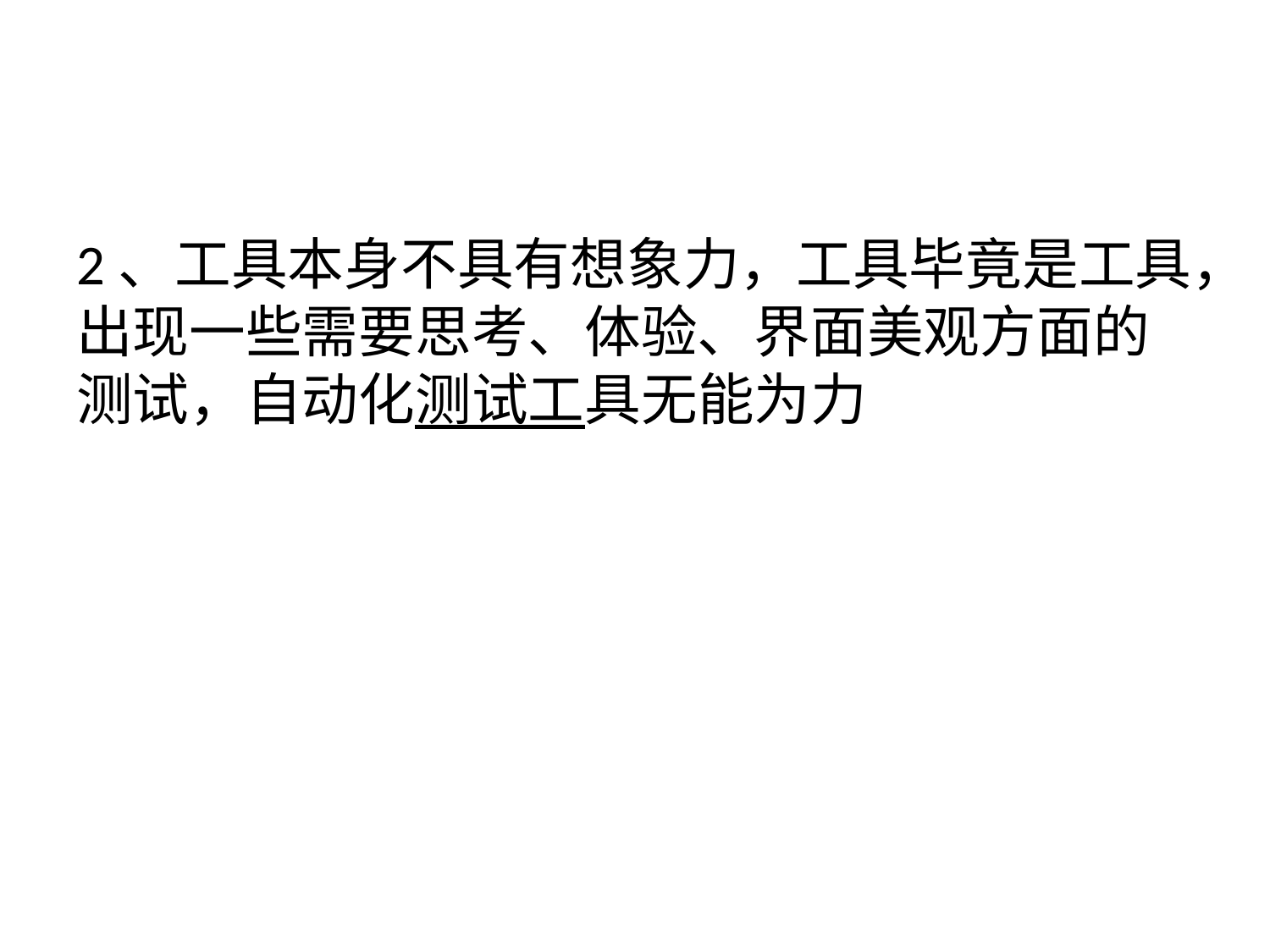

2、工具本身不具有想象力，工具毕竟是工具，出现一些需要思考、体验、界面美观方面的测试，自动化测试工具无能为力